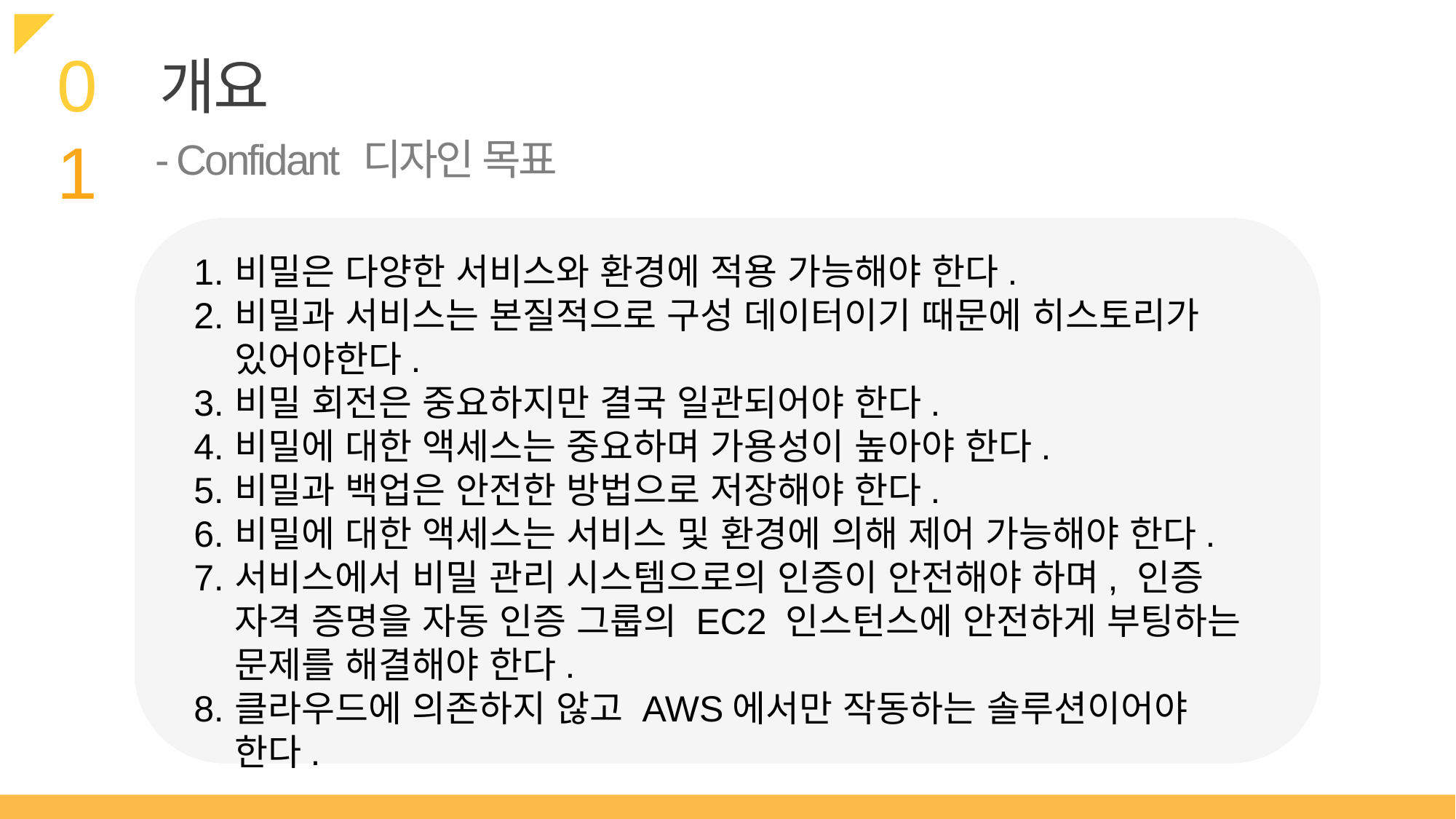

01
개요
- Confidant 디자인 목표

비밀은 다양한 서비스와 환경에 적용 가능해야 한다.
비밀과 서비스는 본질적으로 구성 데이터이기 때문에 히스토리가 있어야한다.
비밀 회전은 중요하지만 결국 일관되어야 한다.
비밀에 대한 액세스는 중요하며 가용성이 높아야 한다.
비밀과 백업은 안전한 방법으로 저장해야 한다.
비밀에 대한 액세스는 서비스 및 환경에 의해 제어 가능해야 한다.
서비스에서 비밀 관리 시스템으로의 인증이 안전해야 하며, 인증 자격 증명을 자동 인증 그룹의 EC2 인스턴스에 안전하게 부팅하는 문제를 해결해야 한다.
클라우드에 의존하지 않고 AWS에서만 작동하는 솔루션이어야 한다.